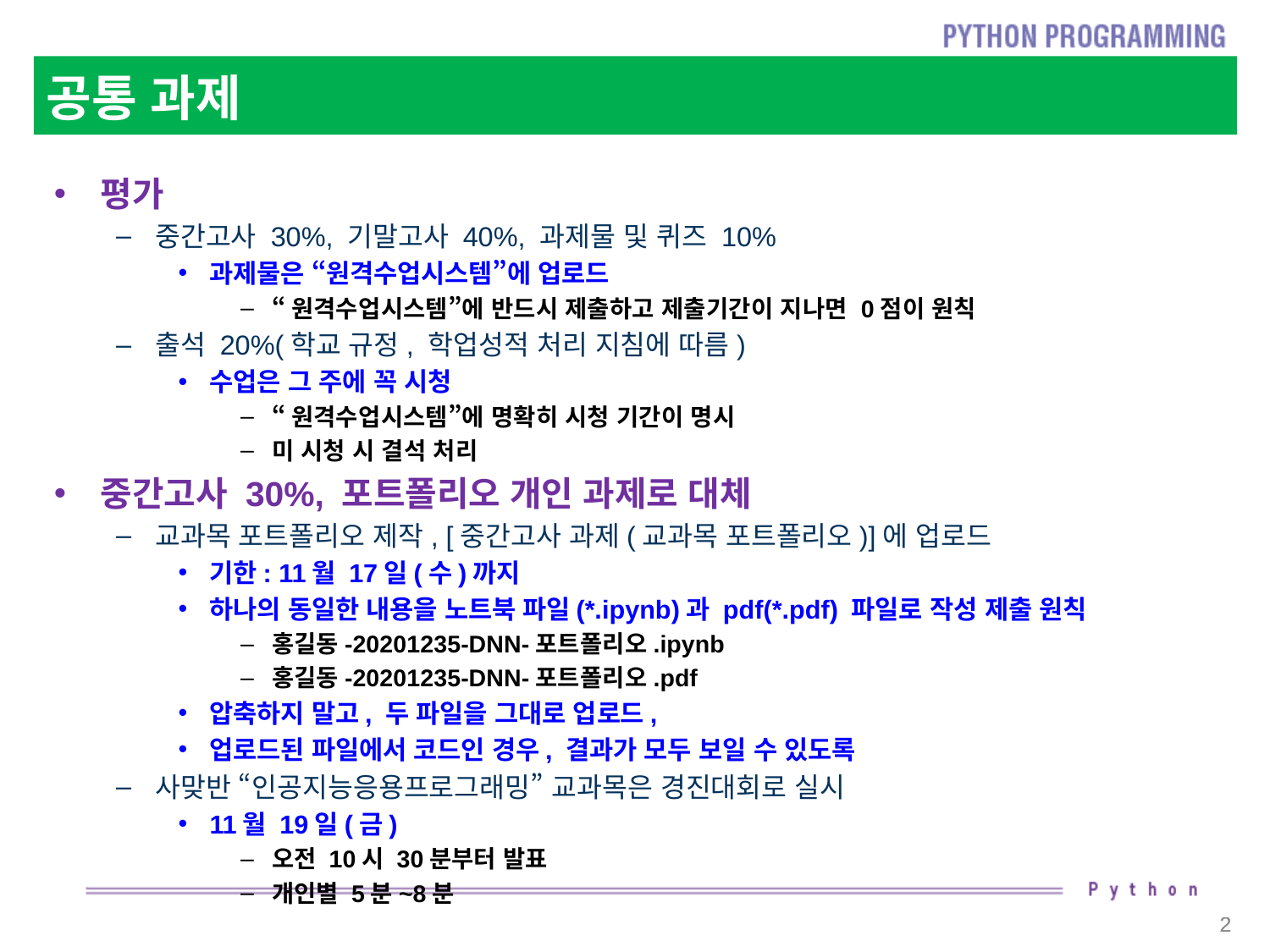

# 공통 과제
평가
중간고사 30%, 기말고사 40%, 과제물 및 퀴즈 10%
과제물은 “원격수업시스템”에 업로드
“원격수업시스템”에 반드시 제출하고 제출기간이 지나면 0점이 원칙
출석 20%(학교 규정, 학업성적 처리 지침에 따름)
수업은 그 주에 꼭 시청
“원격수업시스템”에 명확히 시청 기간이 명시
미 시청 시 결석 처리
중간고사 30%, 포트폴리오 개인 과제로 대체
교과목 포트폴리오 제작, [중간고사 과제(교과목 포트폴리오)]에 업로드
기한: 11월 17일(수)까지
하나의 동일한 내용을 노트북 파일(*.ipynb)과 pdf(*.pdf) 파일로 작성 제출 원칙
홍길동-20201235-DNN-포트폴리오.ipynb
홍길동-20201235-DNN-포트폴리오.pdf
압축하지 말고, 두 파일을 그대로 업로드,
업로드된 파일에서 코드인 경우, 결과가 모두 보일 수 있도록
사맞반 “인공지능응용프로그래밍” 교과목은 경진대회로 실시
11월 19일(금)
오전 10시 30분부터 발표
개인별 5분~8분

2